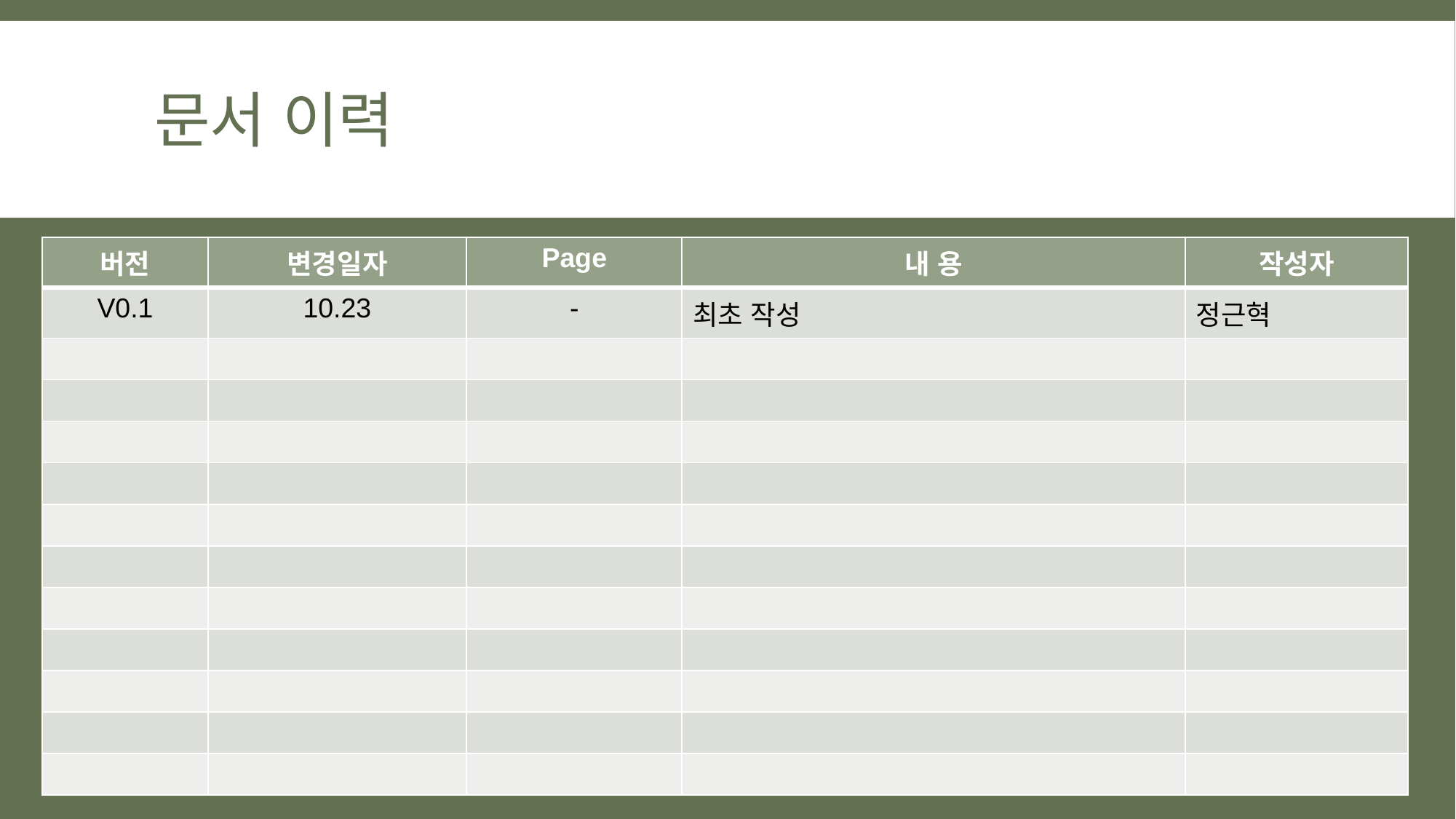

# 문서 이력
| 버전 | 변경일자 | Page | 내 용 | 작성자 |
| --- | --- | --- | --- | --- |
| V0.1 | 10.23 | - | 최초 작성 | 정근혁 |
|  |  |  |  |  |
|  |  |  |  |  |
|  |  |  |  |  |
|  |  |  |  |  |
|  |  |  |  |  |
|  |  |  |  |  |
|  |  |  |  |  |
|  |  |  |  |  |
|  |  |  |  |  |
|  |  |  |  |  |
|  |  |  |  |  |